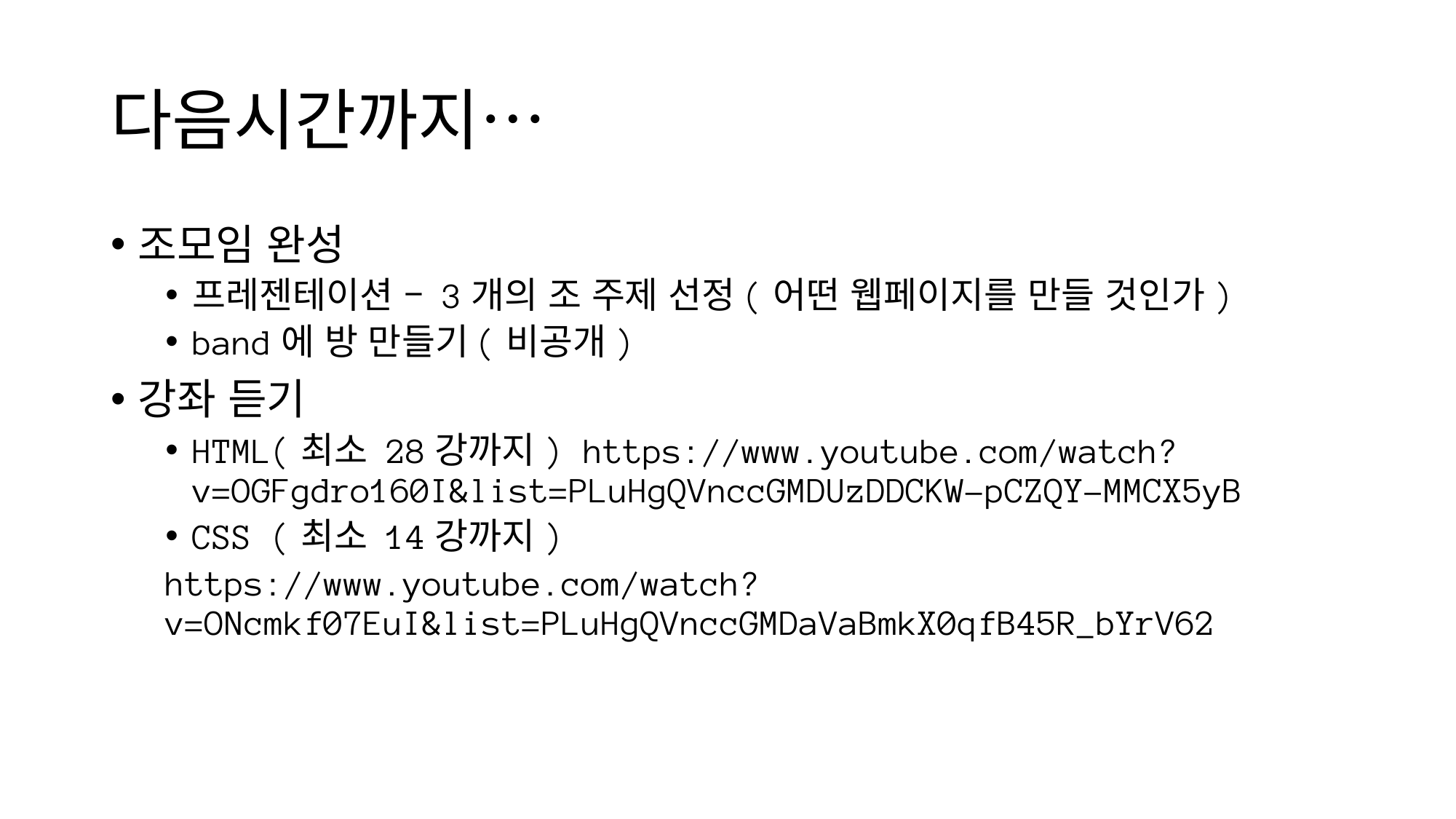

# 다음시간까지…
조모임 완성
프레젠테이션 – 3개의 조 주제 선정(어떤 웹페이지를 만들 것인가)
band에 방 만들기(비공개)
강좌 듣기
HTML(최소 28강까지) https://www.youtube.com/watch?v=OGFgdro160I&list=PLuHgQVnccGMDUzDDCKW-pCZQY-MMCX5yB
CSS (최소 14강까지)
https://www.youtube.com/watch?v=ONcmkf07EuI&list=PLuHgQVnccGMDaVaBmkX0qfB45R_bYrV62